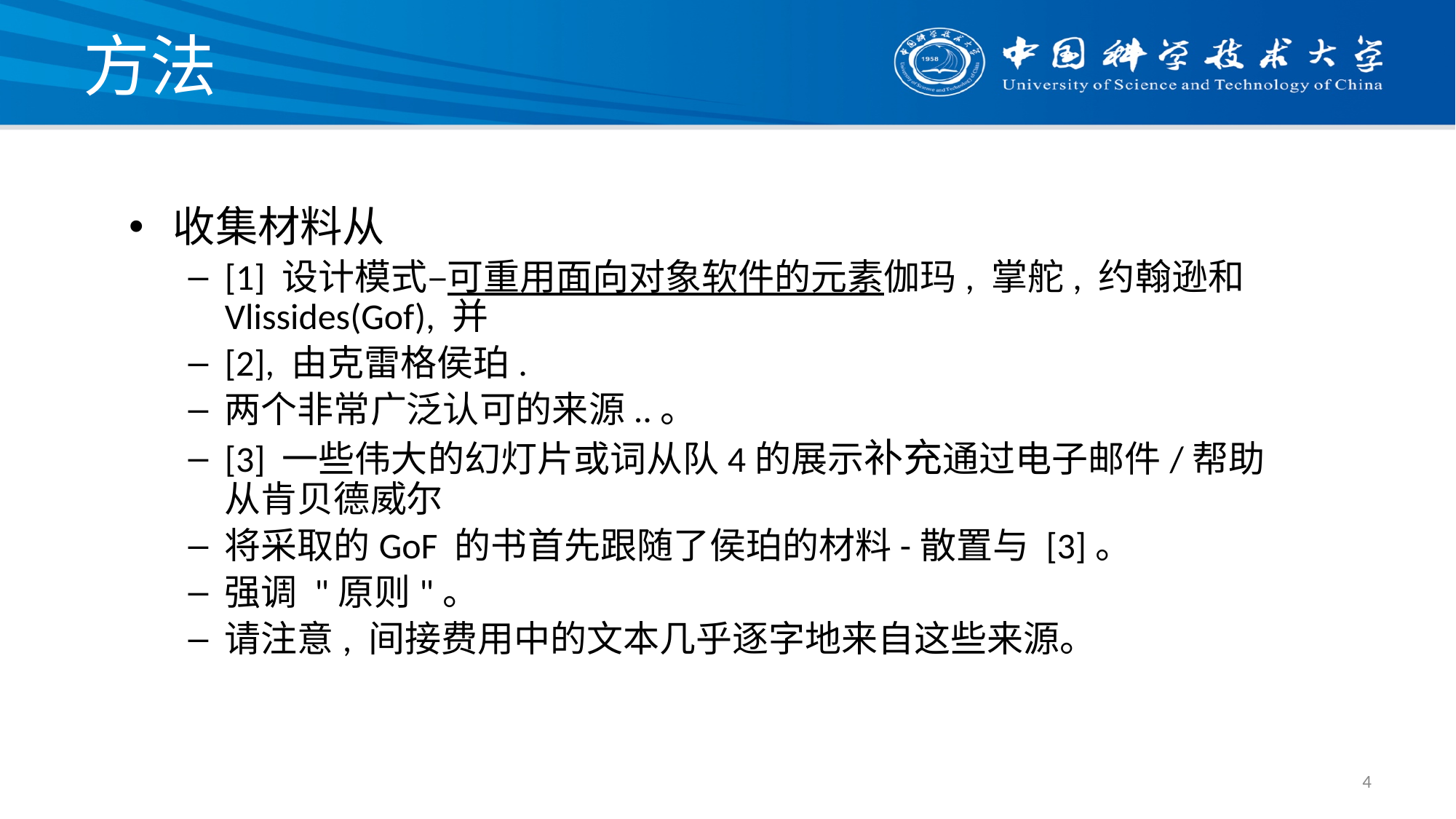

# 方法
收集材料从
[1] 设计模式–可重用面向对象软件的元素伽玛, 掌舵, 约翰逊和Vlissides(Gof), 并
[2], 由克雷格侯珀.
两个非常广泛认可的来源..。
[3] 一些伟大的幻灯片或词从队4的展示补充通过电子邮件/帮助从肯贝德威尔
将采取的GoF 的书首先跟随了侯珀的材料-散置与 [3]。
强调 "原则"。
请注意, 间接费用中的文本几乎逐字地来自这些来源。
4